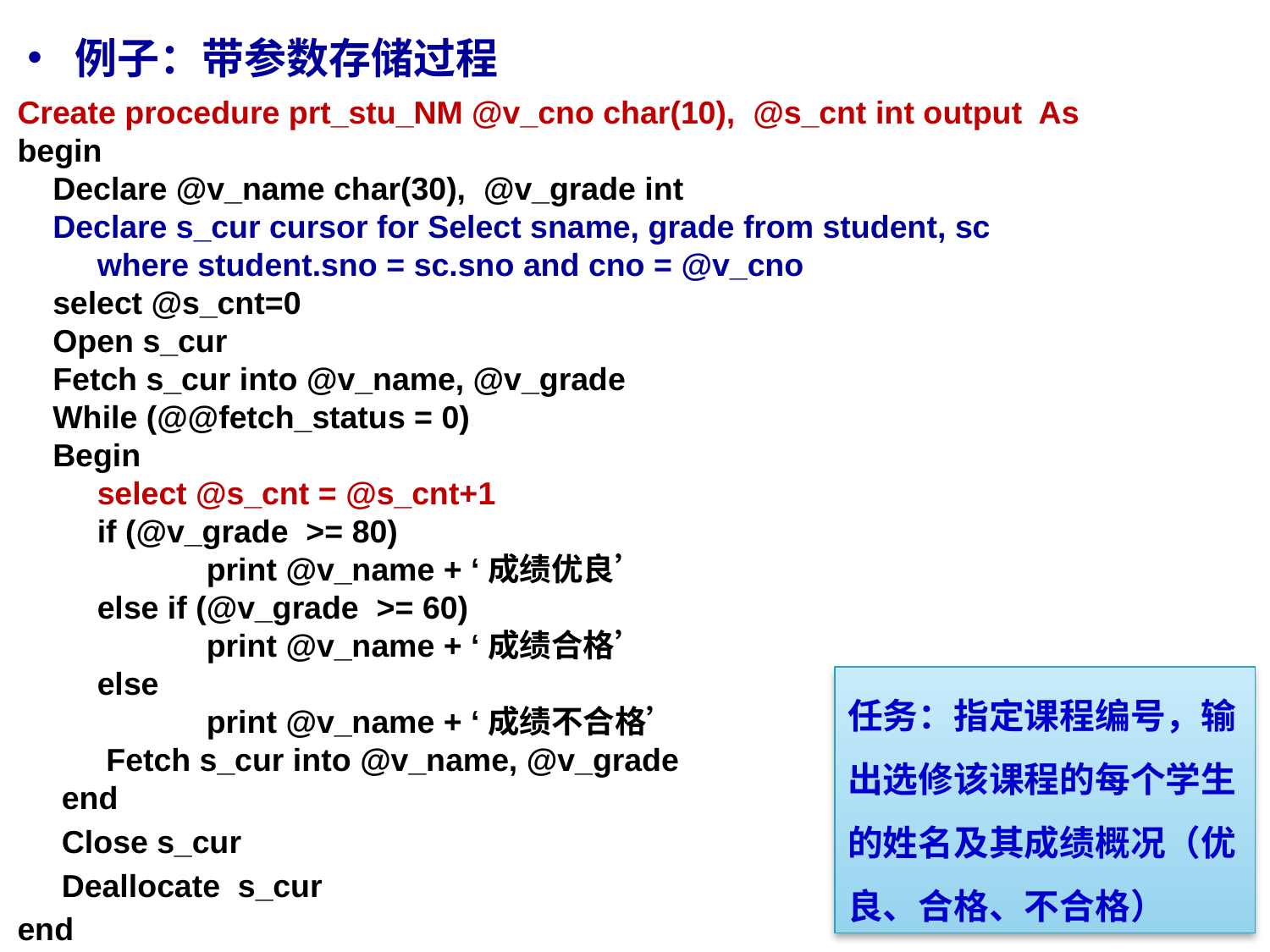

例子：带参数存储过程
Create procedure prt_stu_NM @v_cno char(10),  @s_cnt int output  As
begin
    Declare @v_name char(30),  @v_grade int
    Declare s_cur cursor for Select sname, grade from student, sc
      where student.sno = sc.sno and cno = @v_cno
 select @s_cnt=0
 Open s_cur
 Fetch s_cur into @v_name, @v_grade
 While (@@fetch_status = 0)
 Begin
      select @s_cnt = @s_cnt+1
      if (@v_grade  >= 80)
     	    print @v_name + ‘成绩优良’
      else if (@v_grade  >= 60)
	    print @v_name + ‘成绩合格’
      else
	    print @v_name + ‘成绩不合格’
       Fetch s_cur into @v_name, @v_grade
  end
  Close s_cur
  Deallocate  s_cur
end
任务：指定课程编号，输出选修该课程的每个学生的姓名及其成绩概况（优良、合格、不合格）